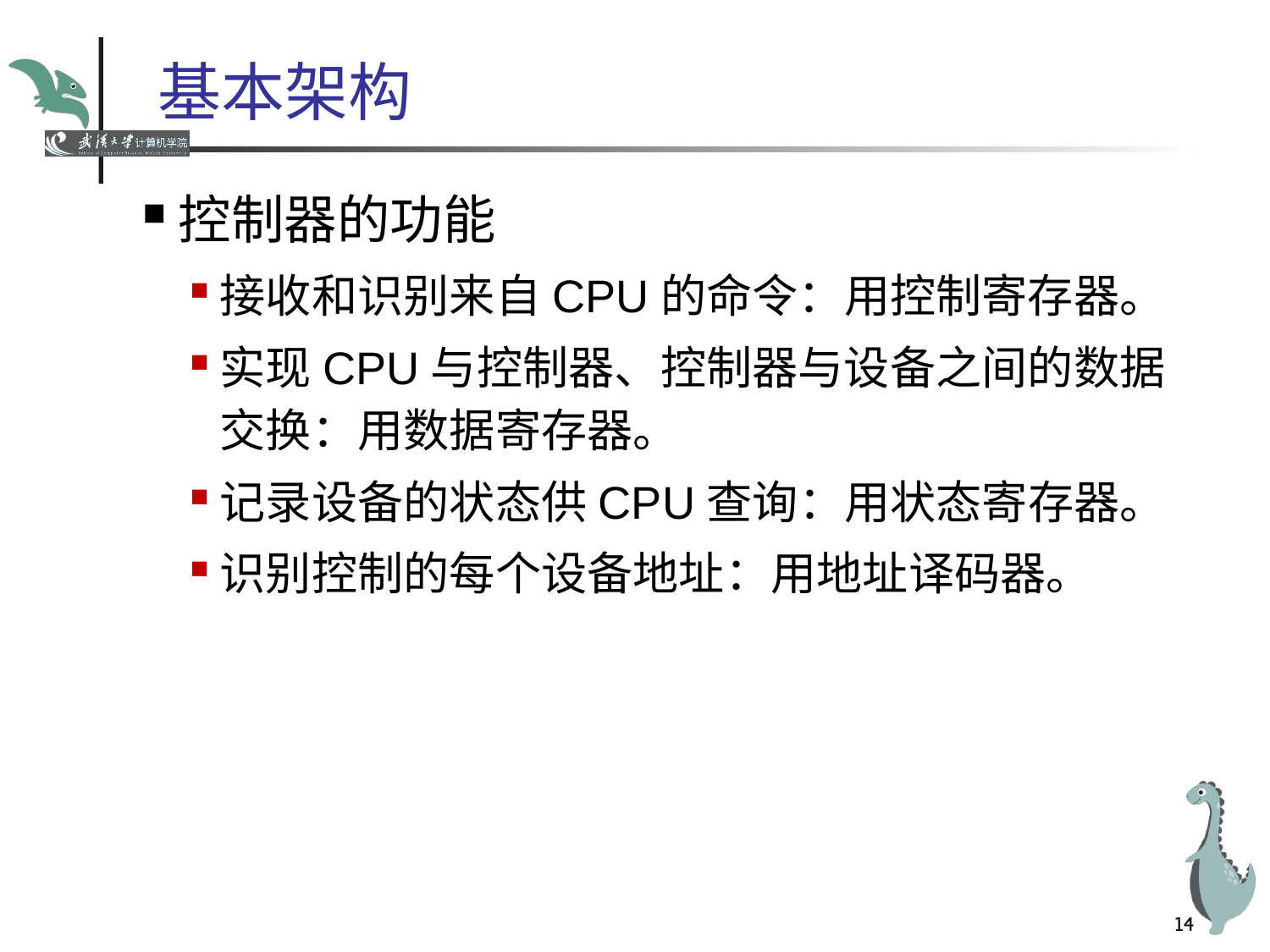

# 基本架构
控制器的功能
接收和识别来自CPU的命令：用控制寄存器。
实现CPU与控制器、控制器与设备之间的数据交换：用数据寄存器。
记录设备的状态供CPU查询：用状态寄存器。
识别控制的每个设备地址：用地址译码器。
14